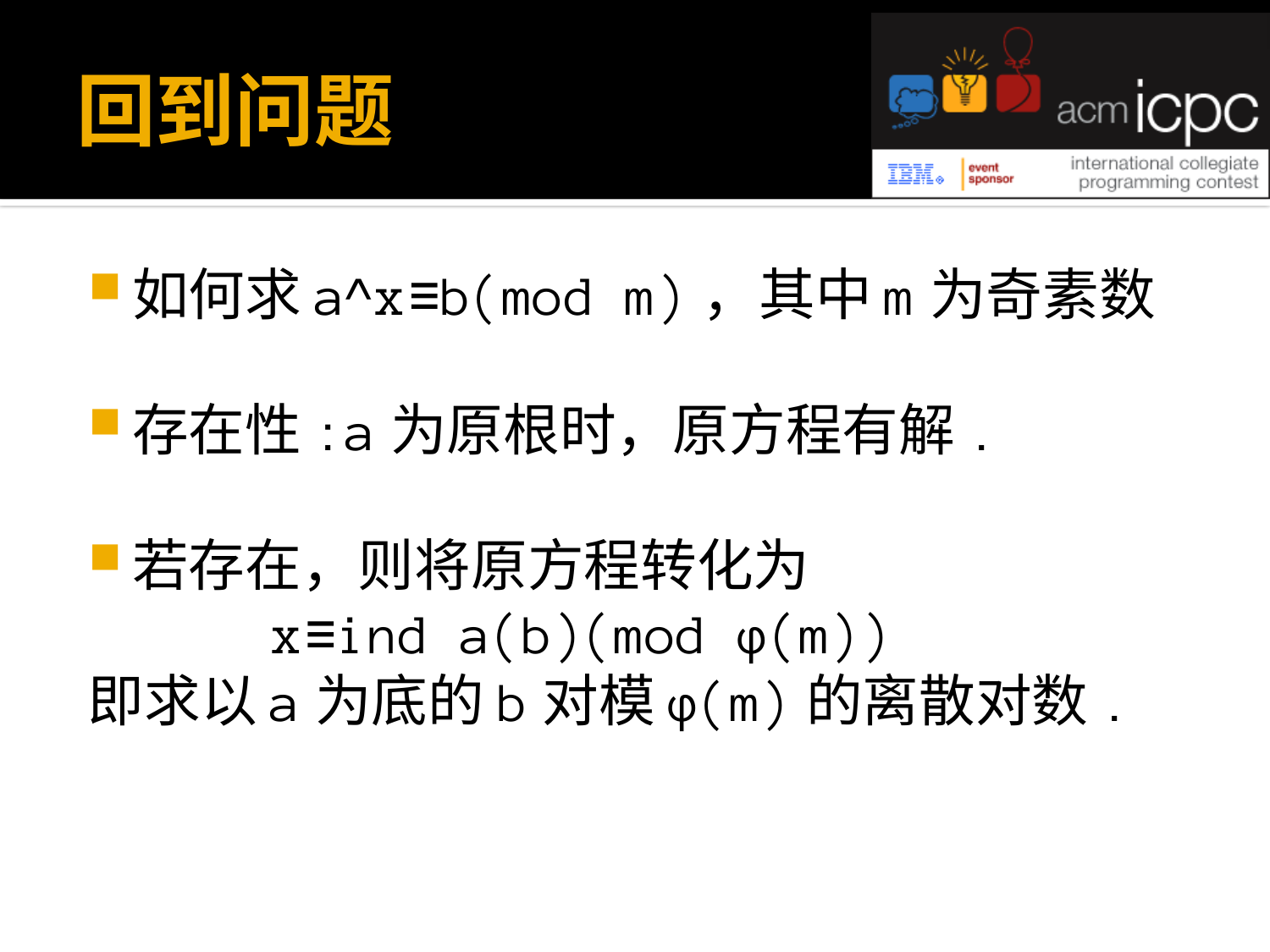

# 回到问题
如何求a^x≡b(mod m)，其中m为奇素数

存在性:a为原根时，原方程有解.

若存在，则将原方程转化为
      x≡ind a(b)(mod φ(m))
即求以a为底的b对模φ(m)的离散对数.